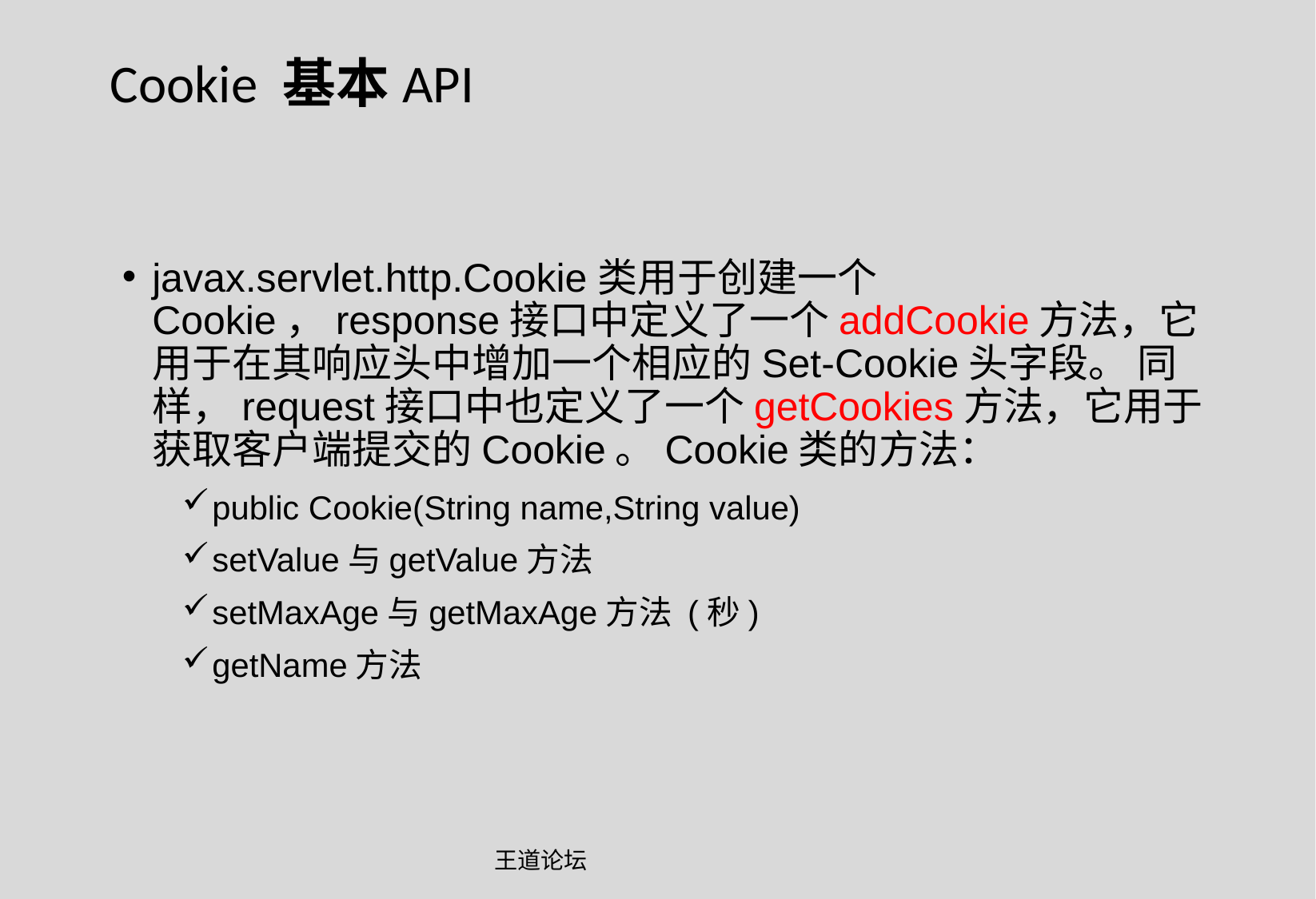

Cookie 基本API
javax.servlet.http.Cookie类用于创建一个Cookie，response接口中定义了一个addCookie方法，它用于在其响应头中增加一个相应的Set-Cookie头字段。 同样，request接口中也定义了一个getCookies方法，它用于获取客户端提交的Cookie。Cookie类的方法：
public Cookie(String name,String value)
setValue与getValue方法
setMaxAge与getMaxAge方法 (秒)
getName方法

王道论坛